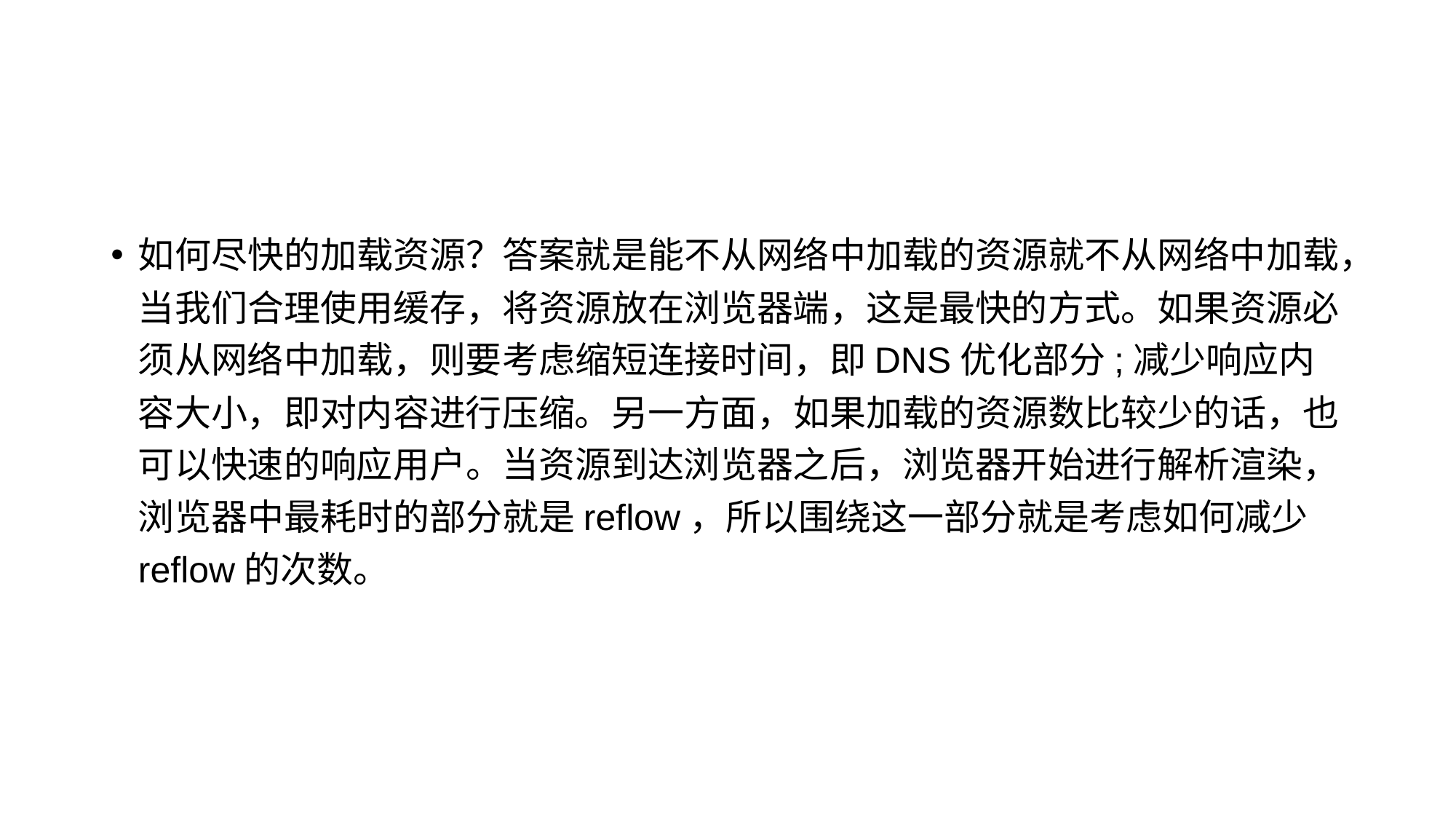

如何尽快的加载资源？答案就是能不从网络中加载的资源就不从网络中加载，当我们合理使用缓存，将资源放在浏览器端，这是最快的方式。如果资源必须从网络中加载，则要考虑缩短连接时间，即DNS优化部分;减少响应内容大小，即对内容进行压缩。另一方面，如果加载的资源数比较少的话，也可以快速的响应用户。当资源到达浏览器之后，浏览器开始进行解析渲染，浏览器中最耗时的部分就是reflow，所以围绕这一部分就是考虑如何减少reflow的次数。